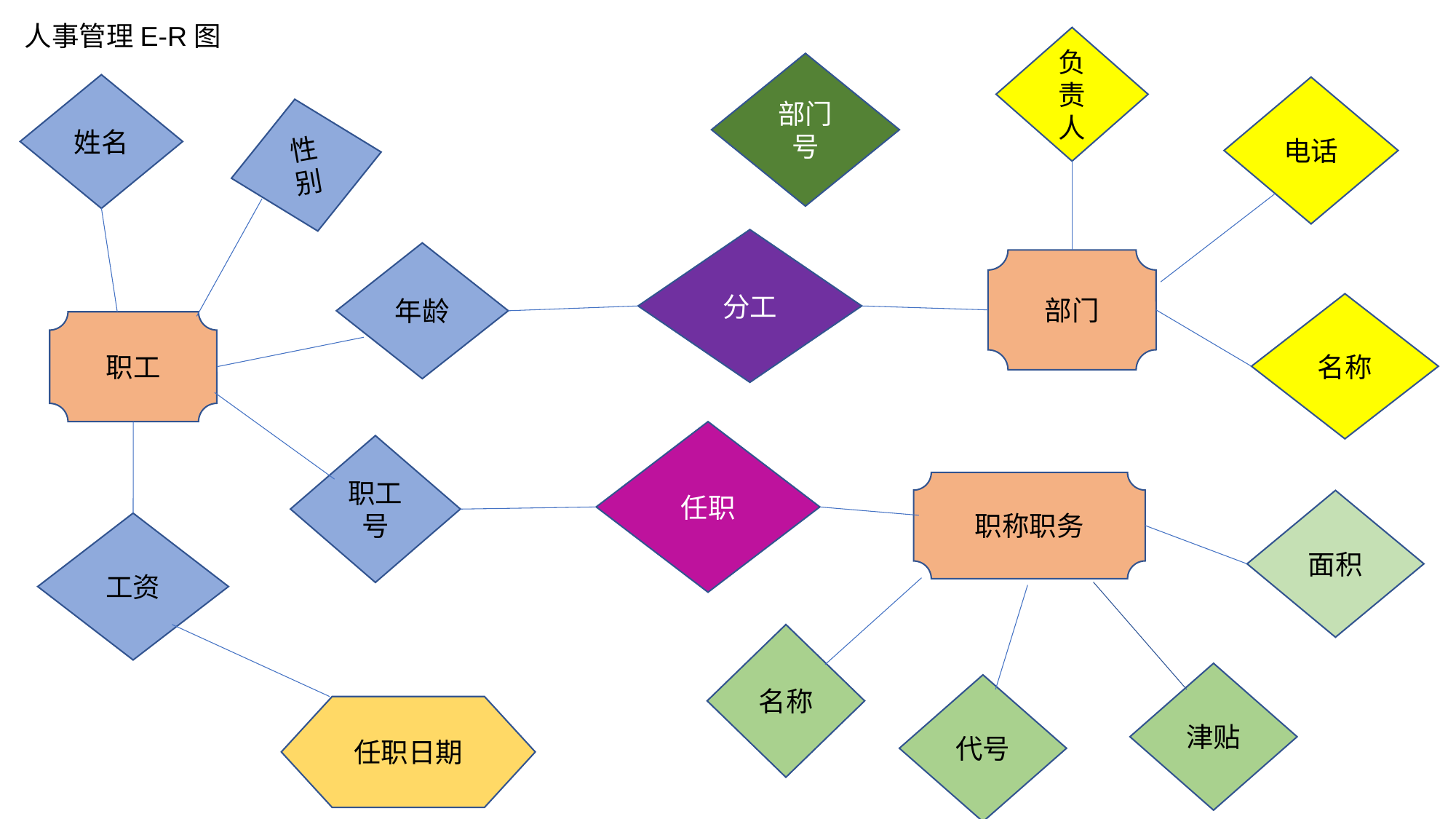

人事管理E-R图
负责人
部门号
姓名
电话
性别
分工
年龄
部门
名称
职工
任职
职工号
职称职务
面积
工资
名称
津贴
代号
任职日期